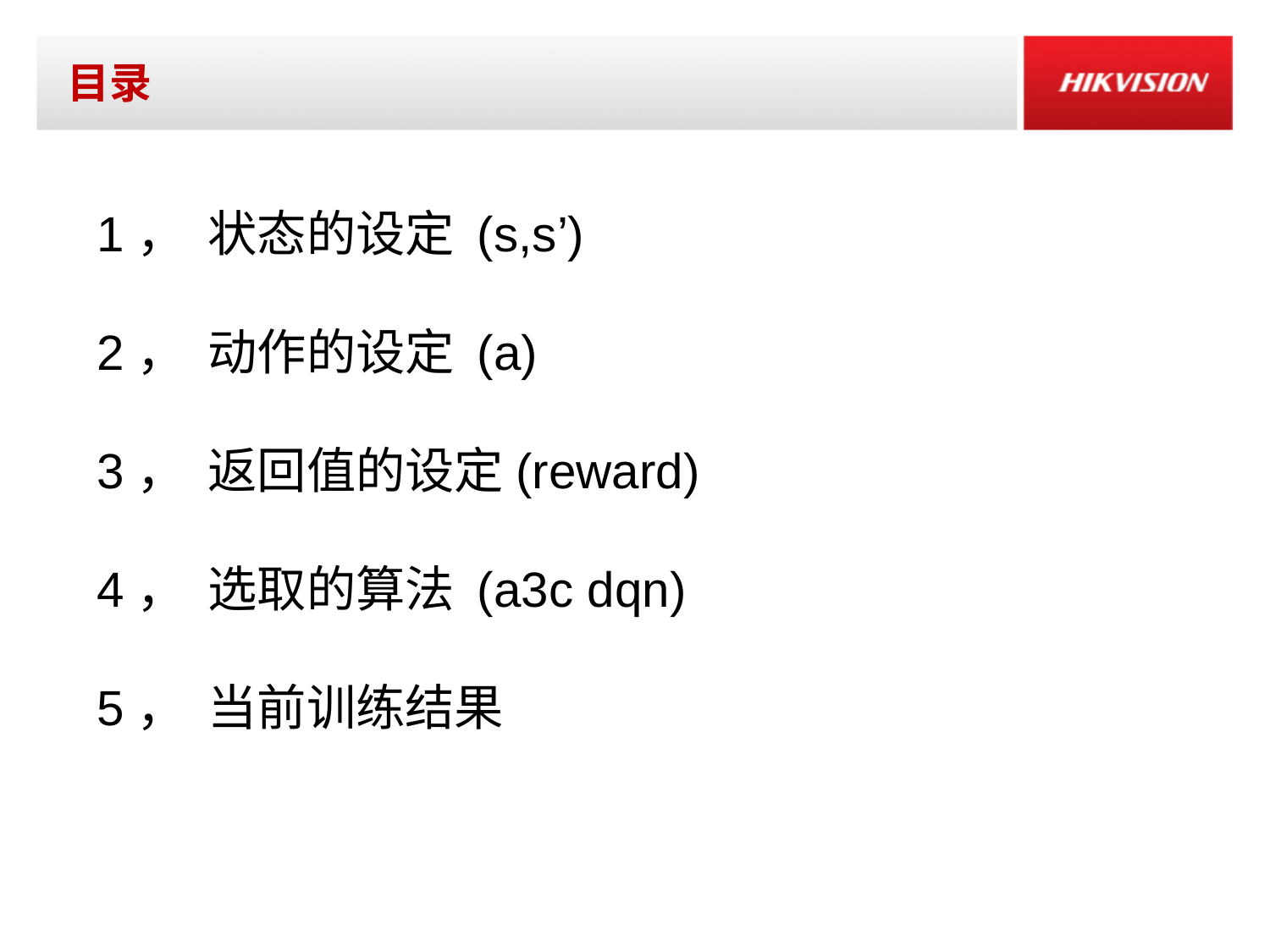

# 目录
1，  状态的设定 (s,s’)

2，  动作的设定 (a)

3，  返回值的设定(reward)

4，  选取的算法 (a3c dqn)

5，  当前训练结果